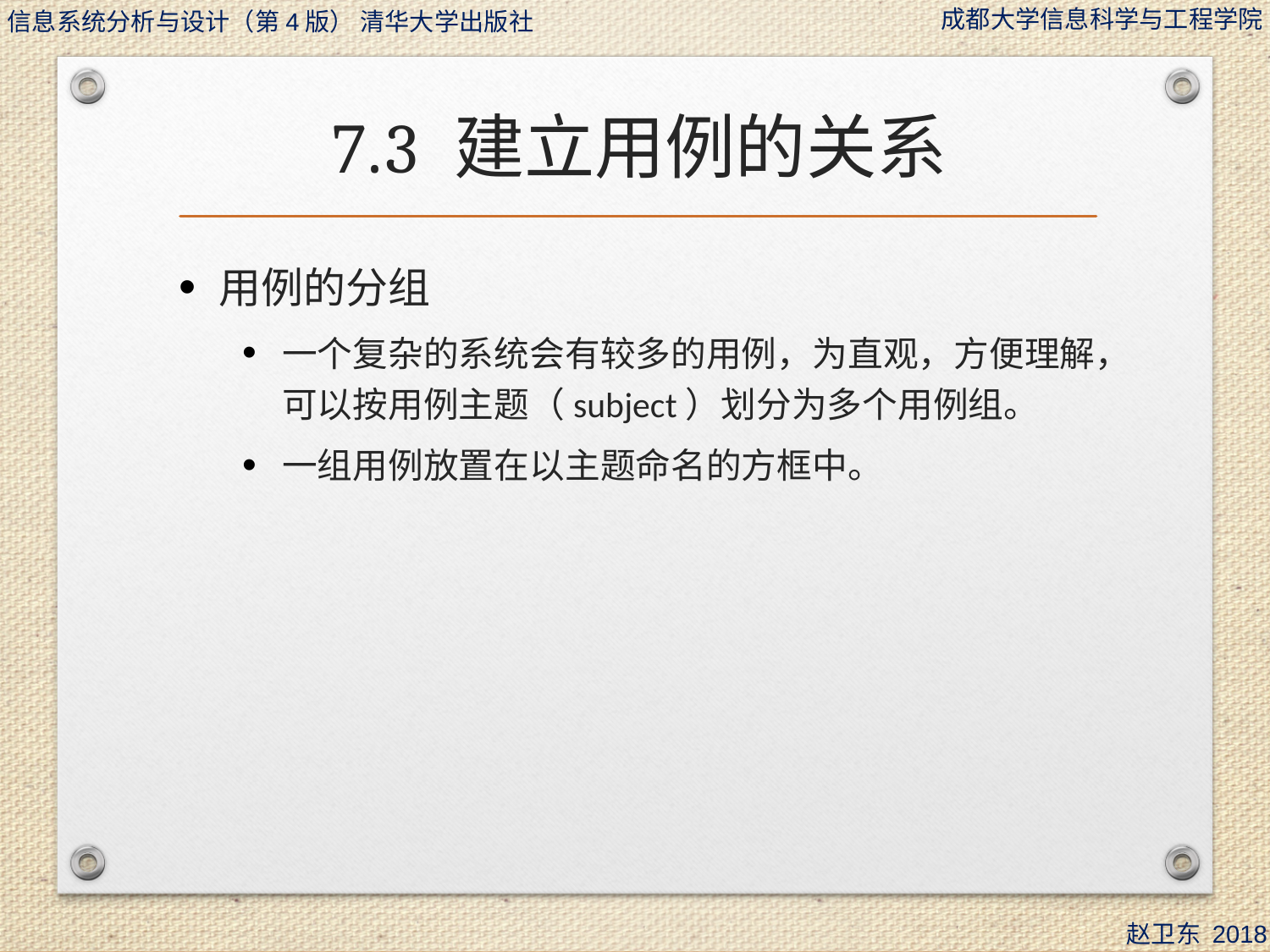

# 7.3 建立用例的关系
用例的分组
一个复杂的系统会有较多的用例，为直观，方便理解，可以按用例主题（subject）划分为多个用例组。
一组用例放置在以主题命名的方框中。